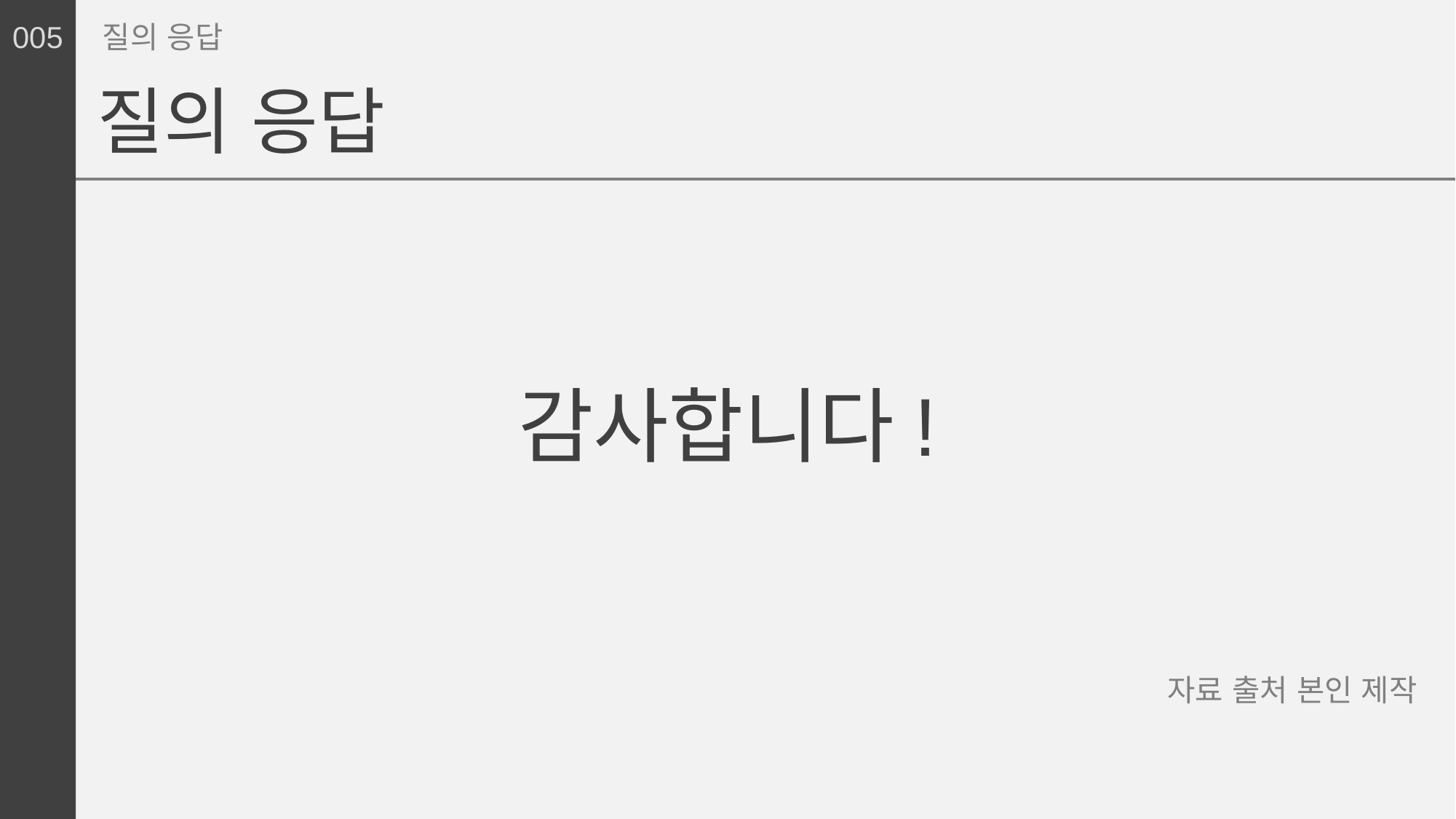

005
질의 응답
질의 응답
감사합니다!
자료 출처 본인 제작